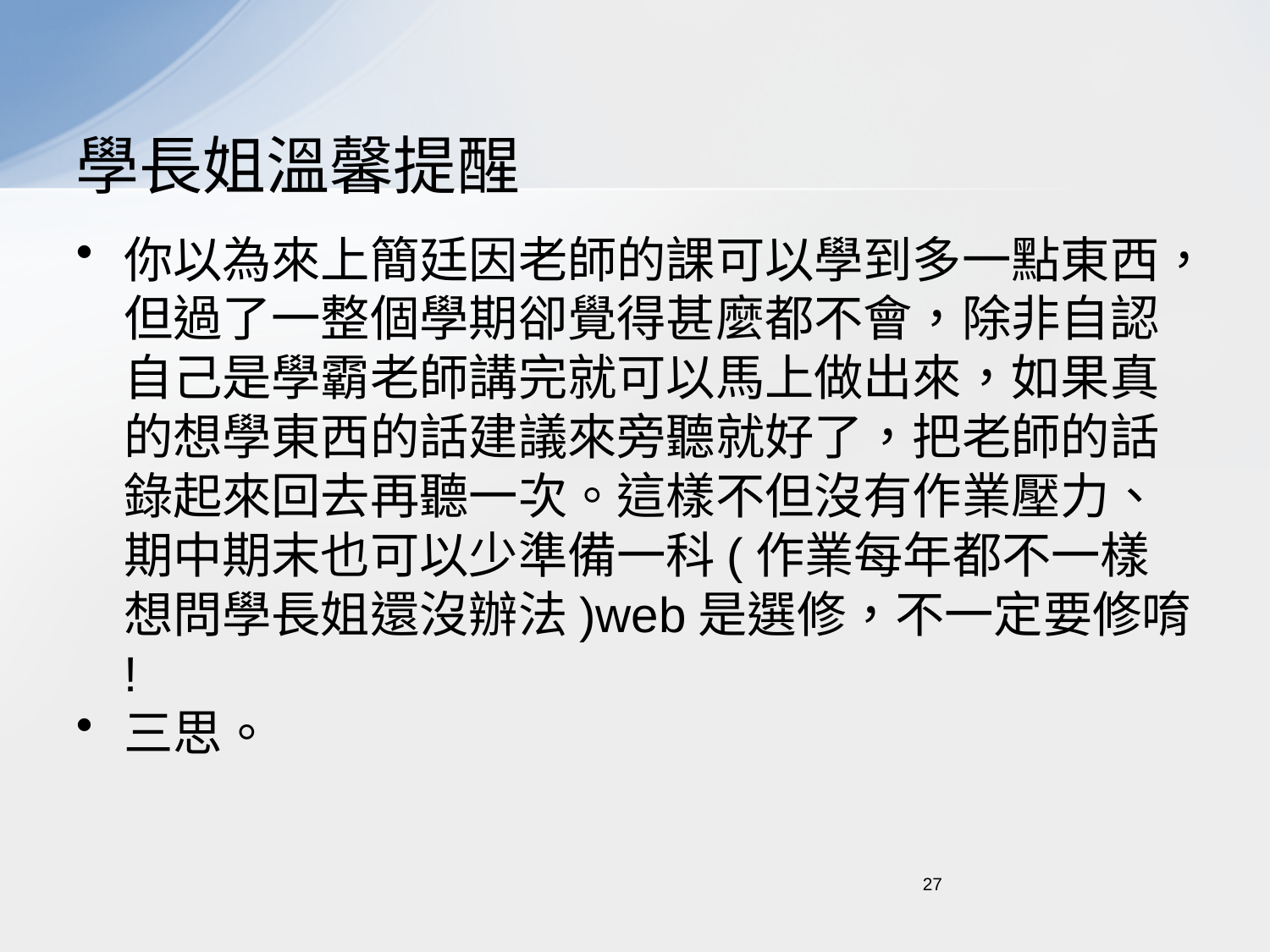

# 學長姐溫馨提醒
你以為來上簡廷因老師的課可以學到多一點東西，但過了一整個學期卻覺得甚麼都不會，除非自認自己是學霸老師講完就可以馬上做出來，如果真的想學東西的話建議來旁聽就好了，把老師的話錄起來回去再聽一次。這樣不但沒有作業壓力、期中期末也可以少準備一科(作業每年都不一樣想問學長姐還沒辦法)web是選修，不一定要修唷 !
三思。

27